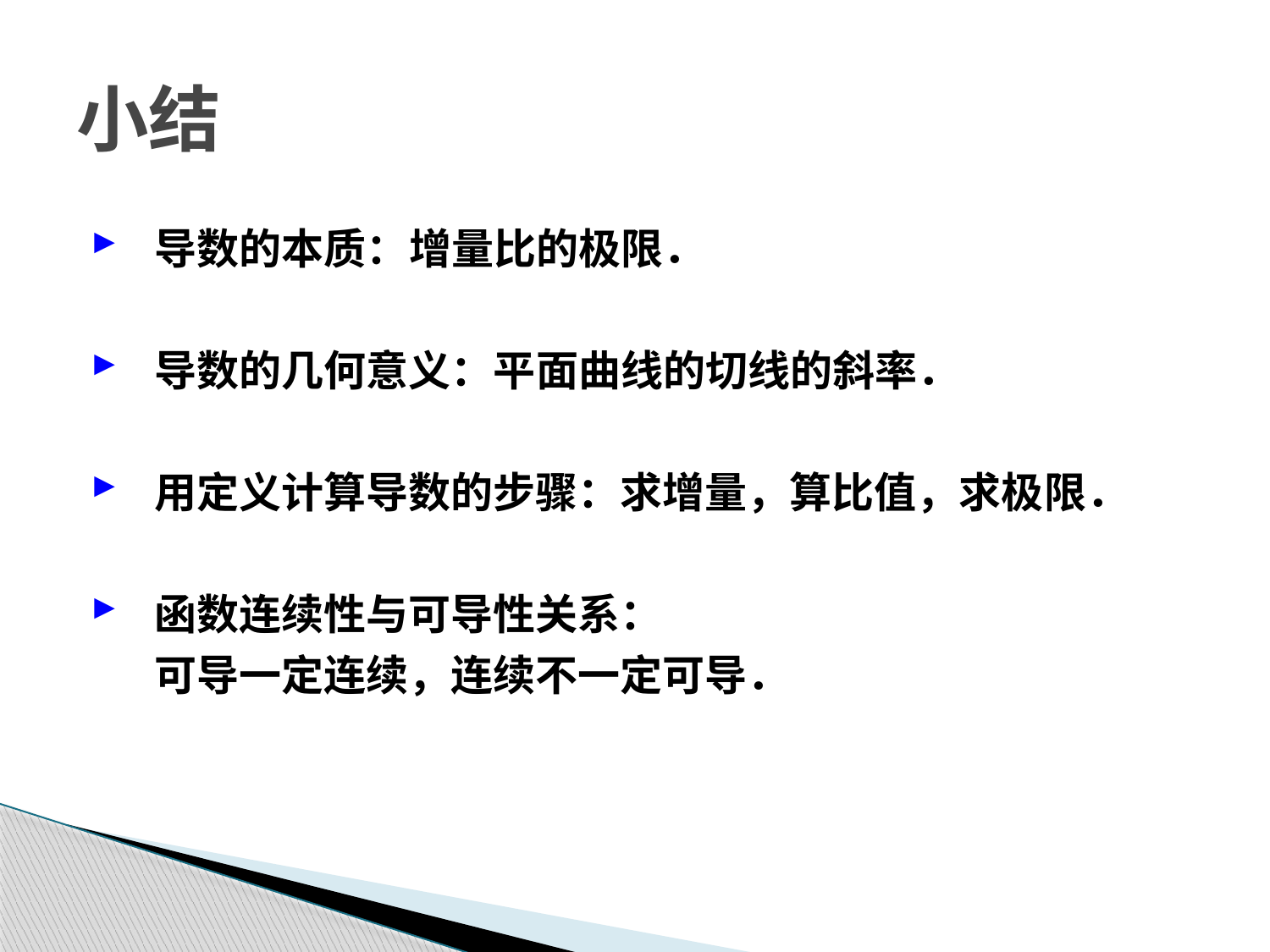

# 小结
导数的本质：增量比的极限．

导数的几何意义：平面曲线的切线的斜率．

用定义计算导数的步骤：求增量，算比值，求极限．

函数连续性与可导性关系：
	可导一定连续，连续不一定可导．